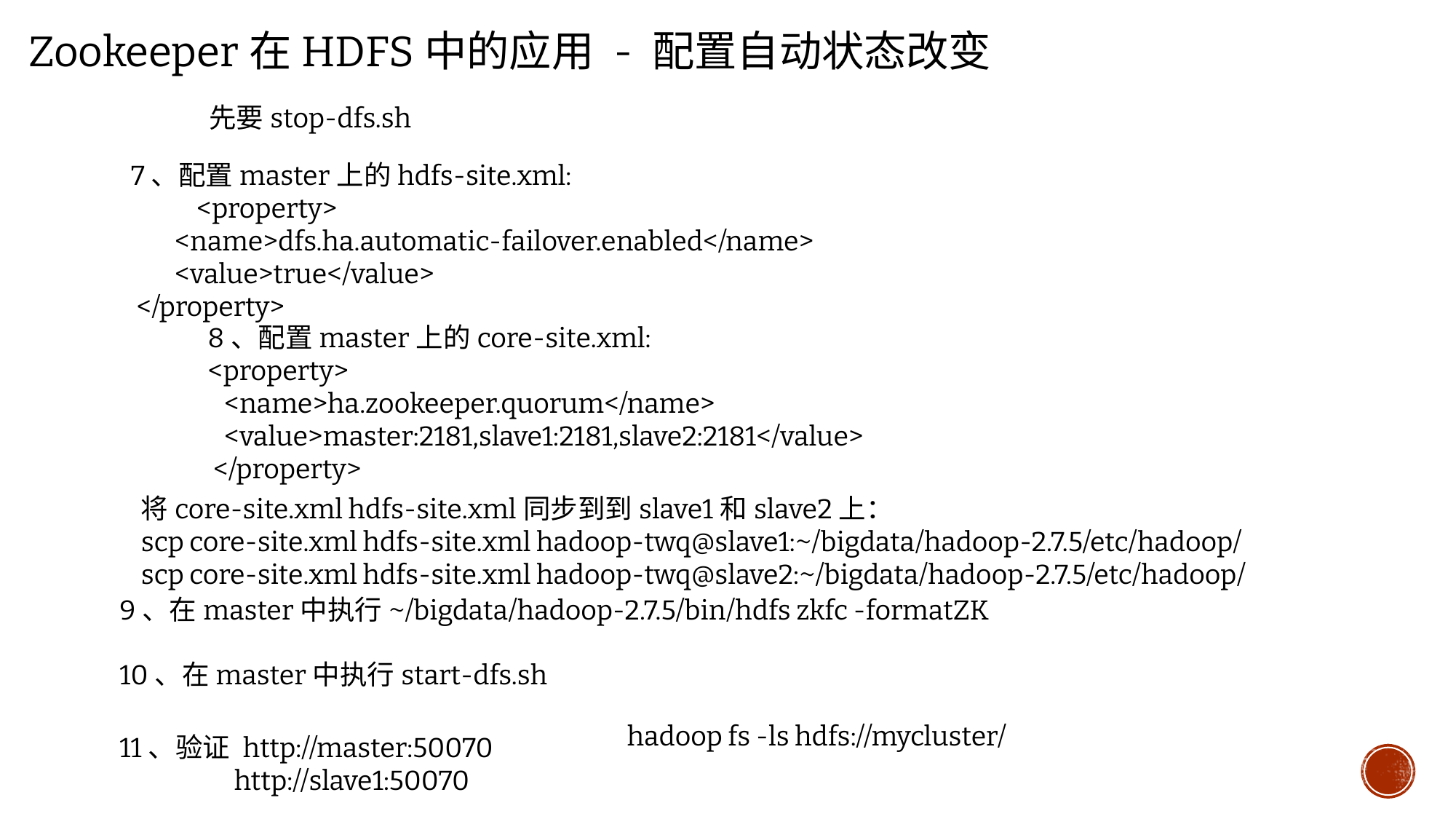

Zookeeper在HDFS中的应用 - 配置自动状态改变
先要stop-dfs.sh
        7、配置master上的hdfs-site.xml:
	<property>
                <name>dfs.ha.automatic-failover.enabled</name>
                <value>true</value>
         </property>
8、配置master上的core-site.xml:
<property>
   <name>ha.zookeeper.quorum</name>
   <value>master:2181,slave1:2181,slave2:2181</value>
 </property>
将core-site.xml hdfs-site.xml同步到到slave1和slave2上：
scp core-site.xml hdfs-site.xml hadoop-twq@slave1:~/bigdata/hadoop-2.7.5/etc/hadoop/
scp core-site.xml hdfs-site.xml hadoop-twq@slave2:~/bigdata/hadoop-2.7.5/etc/hadoop/
9、在master中执行~/bigdata/hadoop-2.7.5/bin/hdfs zkfc -formatZK
10、在master中执行start-dfs.sh
hadoop fs -ls hdfs://mycluster/
11、验证 http://master:50070
  	 http://slave1:50070